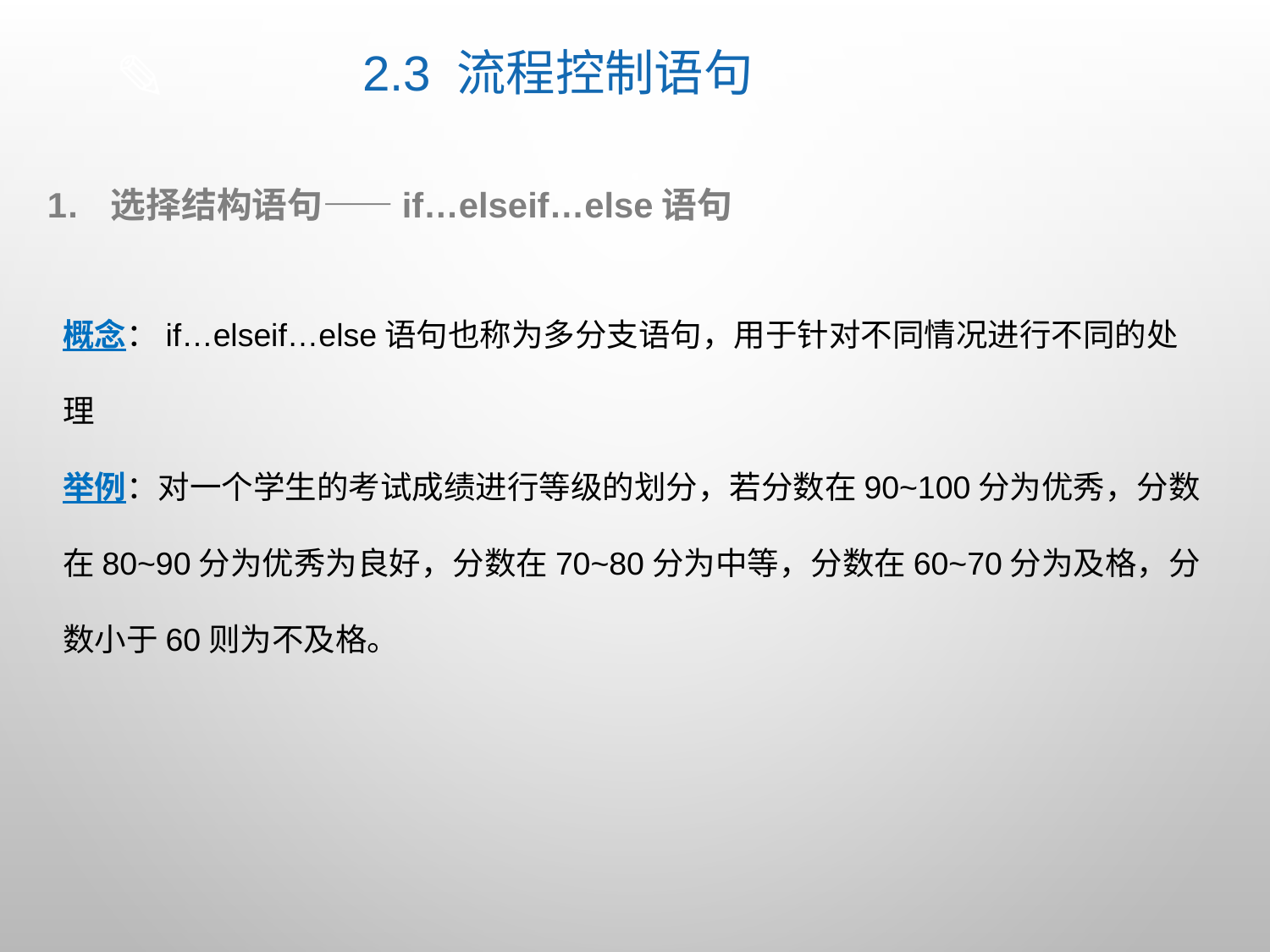

# 2.3 流程控制语句
选择结构语句——if…elseif…else语句
概念：if…elseif…else语句也称为多分支语句，用于针对不同情况进行不同的处理
举例：对一个学生的考试成绩进行等级的划分，若分数在90~100分为优秀，分数在80~90分为优秀为良好，分数在70~80分为中等，分数在60~70分为及格，分数小于60则为不及格。